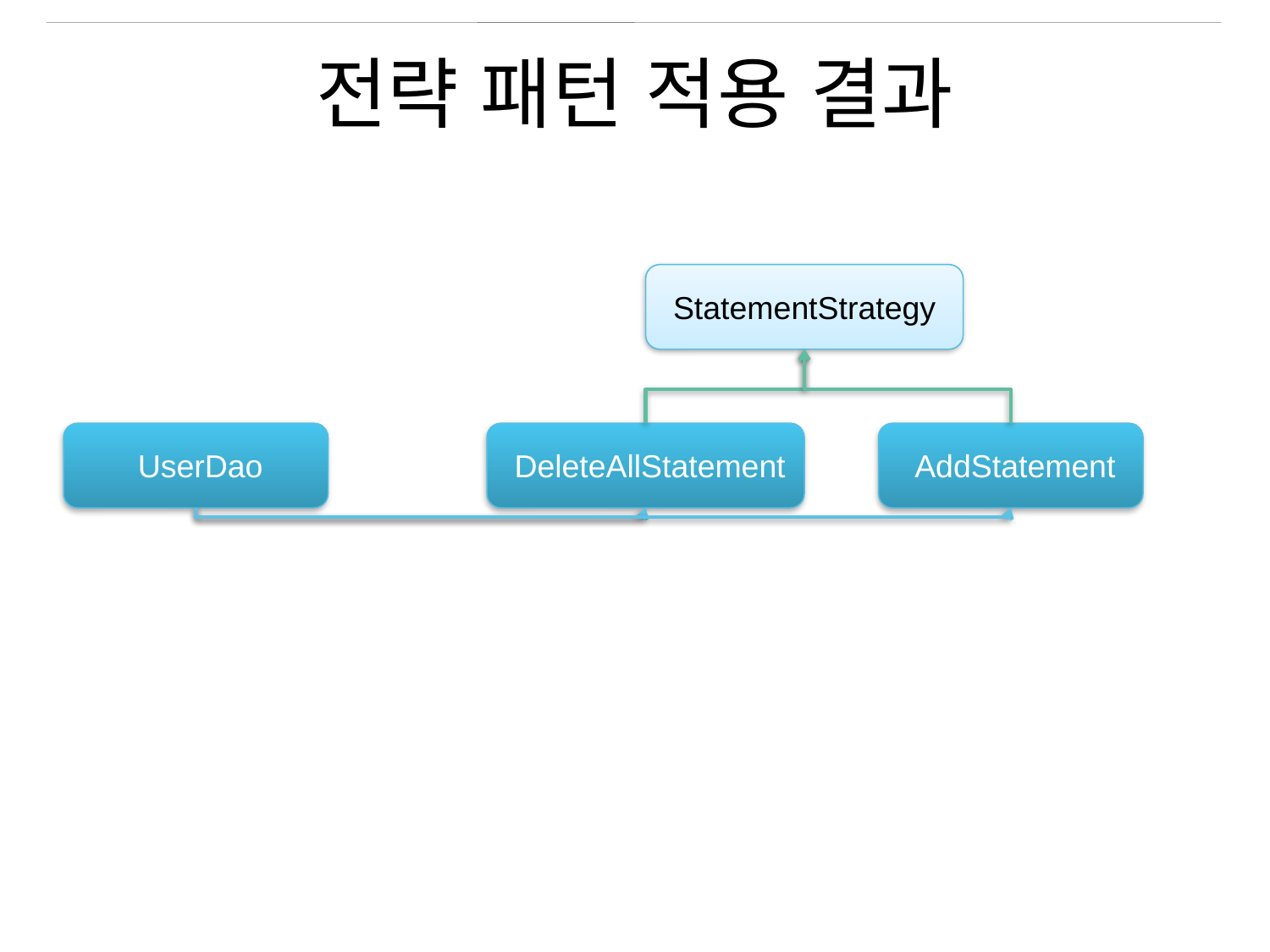

# 전략 패턴 적용 결과
 StatementStrategy
 UserDao
 DeleteAllStatement
 AddStatement